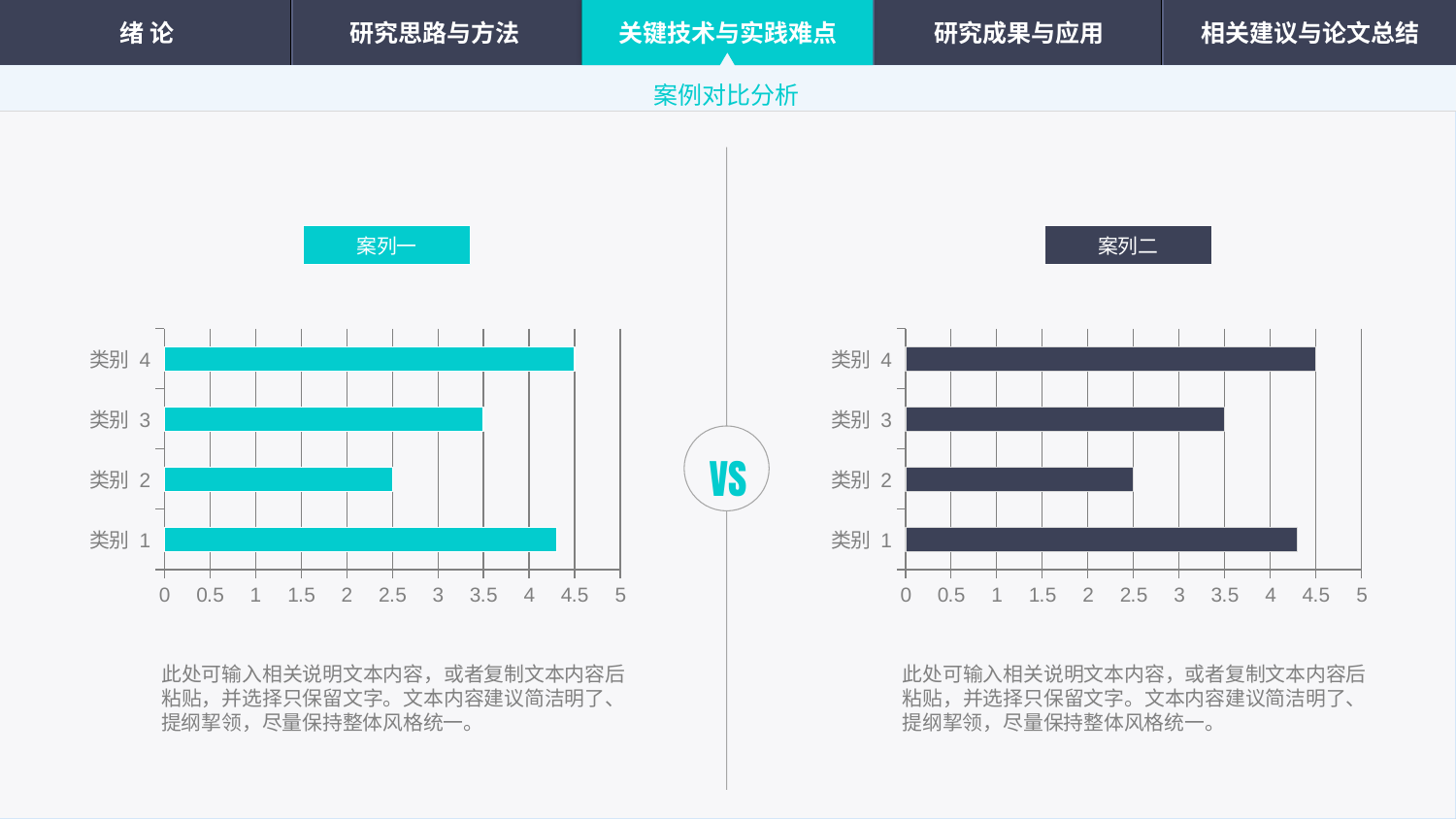

绪 论
研究思路与方法
关键技术与实践难点
研究成果与应用
相关建议与论文总结
案例对比分析
案列一
案列二

### Chart

| Category | 系列 1 |
|---|---|
| 类别 1 | 4.3 |
| 类别 2 | 2.5 |
| 类别 3 | 3.5 |
| 类别 4 | 4.5 |

### Chart

| Category | 系列 1 |
|---|---|
| 类别 1 | 4.3 |
| 类别 2 | 2.5 |
| 类别 3 | 3.5 |
| 类别 4 | 4.5 |
VS
此处可输入相关说明文本内容，或者复制文本内容后粘贴，并选择只保留文字。文本内容建议简洁明了、提纲挈领，尽量保持整体风格统一。
此处可输入相关说明文本内容，或者复制文本内容后粘贴，并选择只保留文字。文本内容建议简洁明了、提纲挈领，尽量保持整体风格统一。